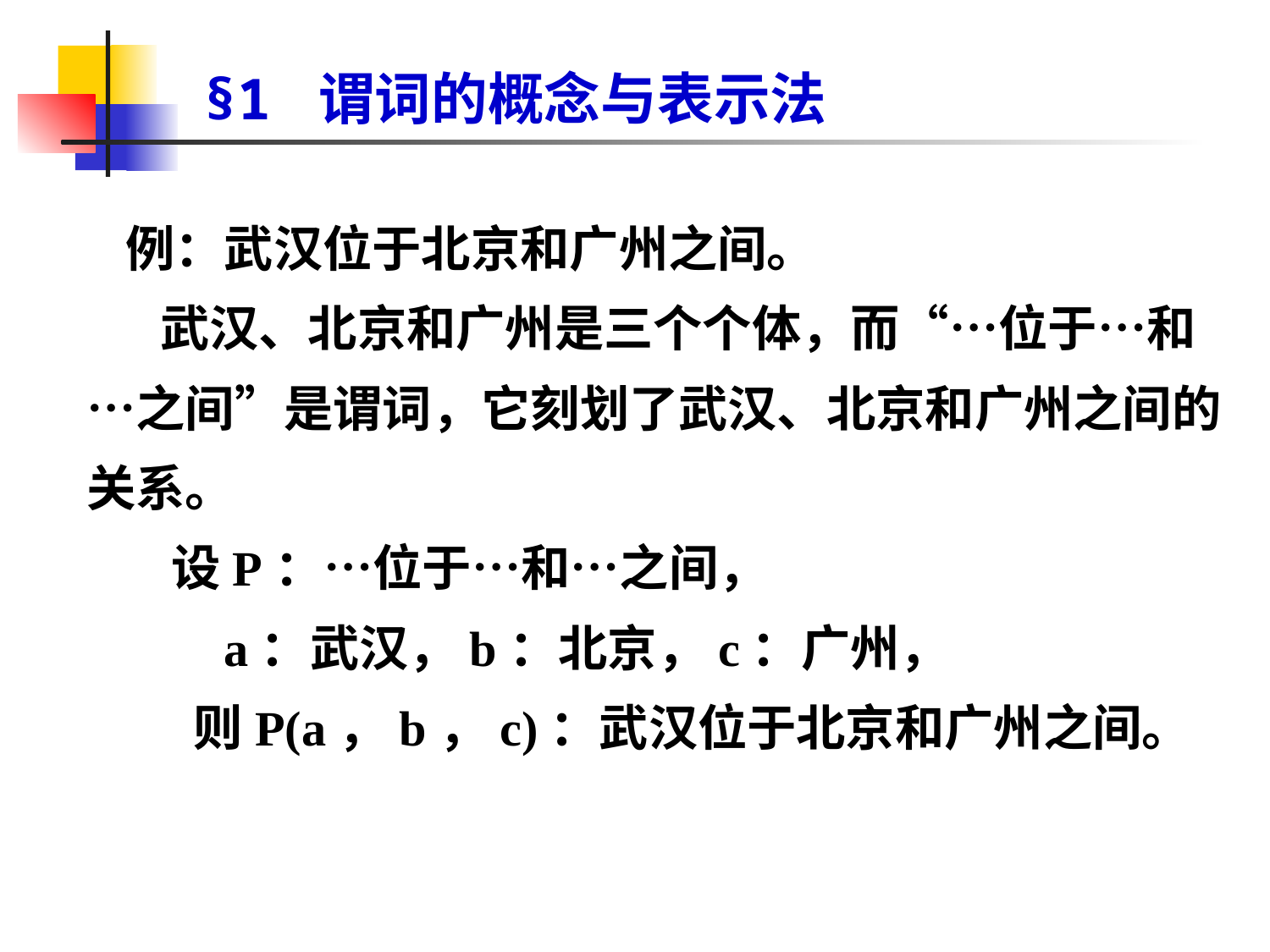

# §1 谓词的概念与表示法
例：武汉位于北京和广州之间。
  武汉、北京和广州是三个个体，而“…位于…和…之间”是谓词，它刻划了武汉、北京和广州之间的关系。
   设P：…位于…和…之间，
        a：武汉，b：北京，c：广州，
     则P(a，b，c)：武汉位于北京和广州之间。

10